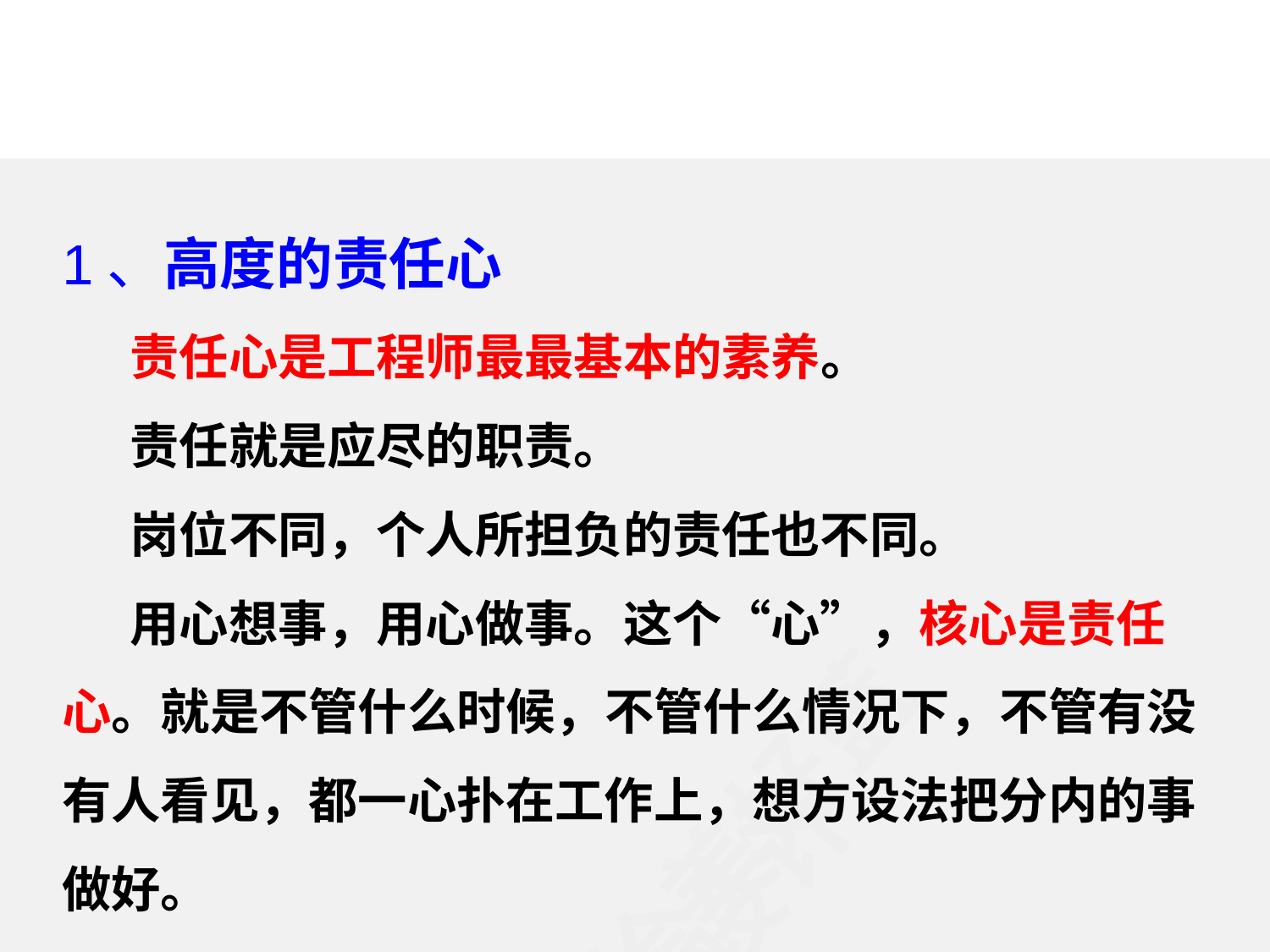

1、高度的责任心
     责任心是工程师最最基本的素养。
     责任就是应尽的职责。
     岗位不同，个人所担负的责任也不同。
     用心想事，用心做事。这个“心”，核心是责任心。就是不管什么时候，不管什么情况下，不管有没有人看见，都一心扑在工作上，想方设法把分内的事做好。